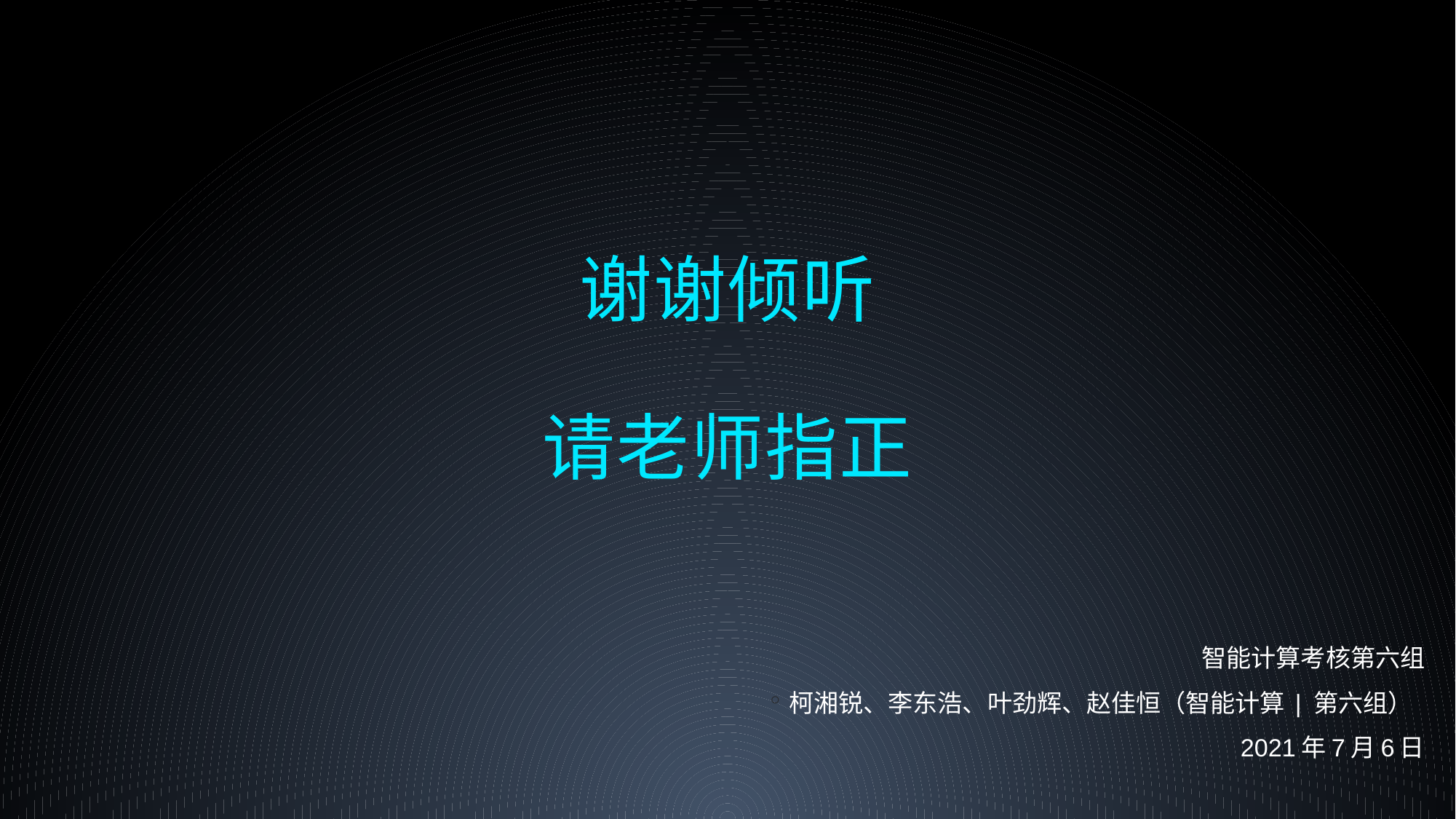

谢谢倾听
请老师指正
智能计算考核第六组
柯湘锐、李东浩、叶劲辉、赵佳恒（智能计算 | 第六组）
2021年7月6日